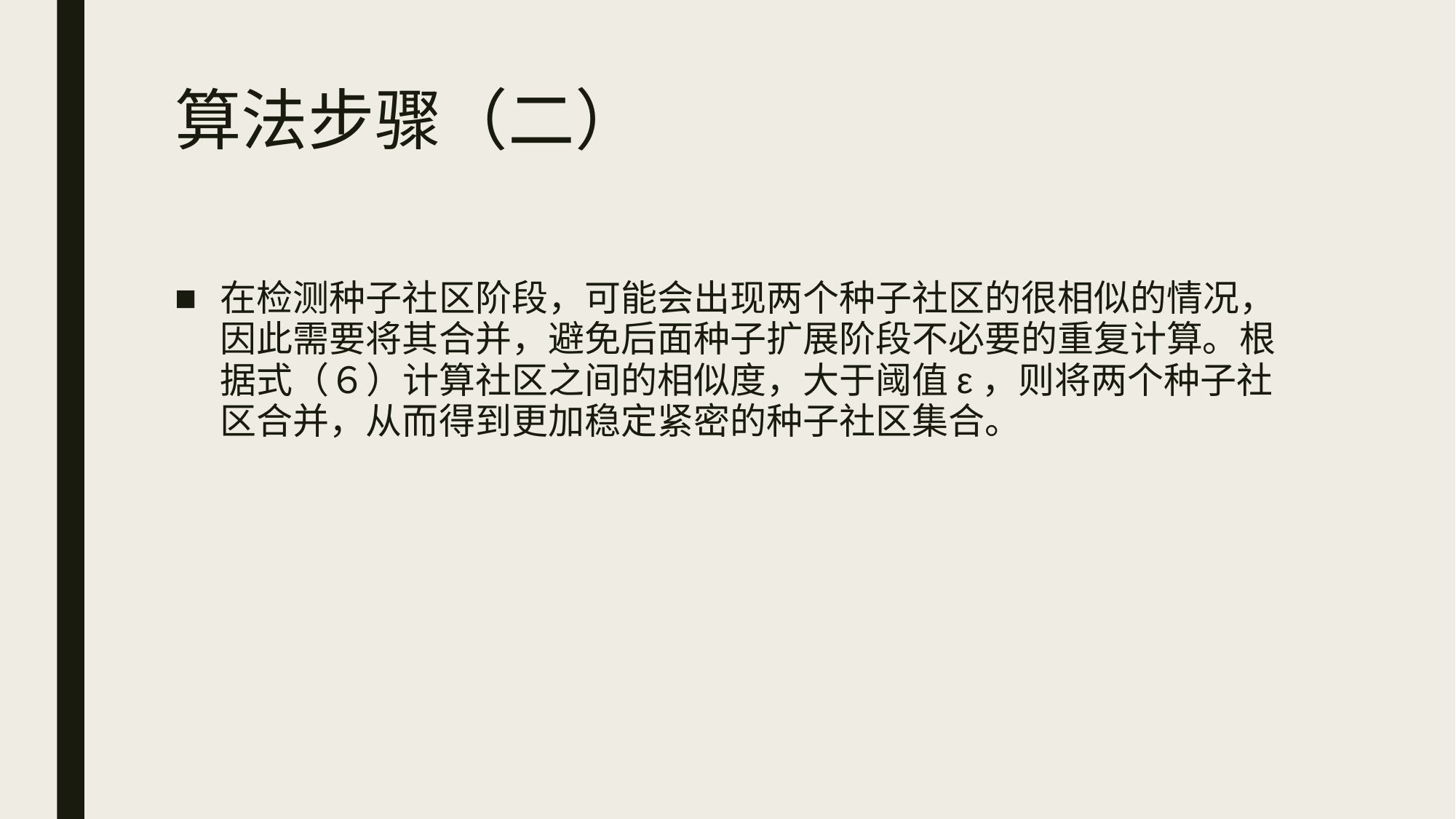

# 算法步骤（二）
在检测种子社区阶段，可能会出现两个种子社区的很相似的情况，因此需要将其合并，避免后面种子扩展阶段不必要的重复计算。根据式（６）计算社区之间的相似度，大于阈值ε，则将两个种子社区合并，从而得到更加稳定紧密的种子社区集合。